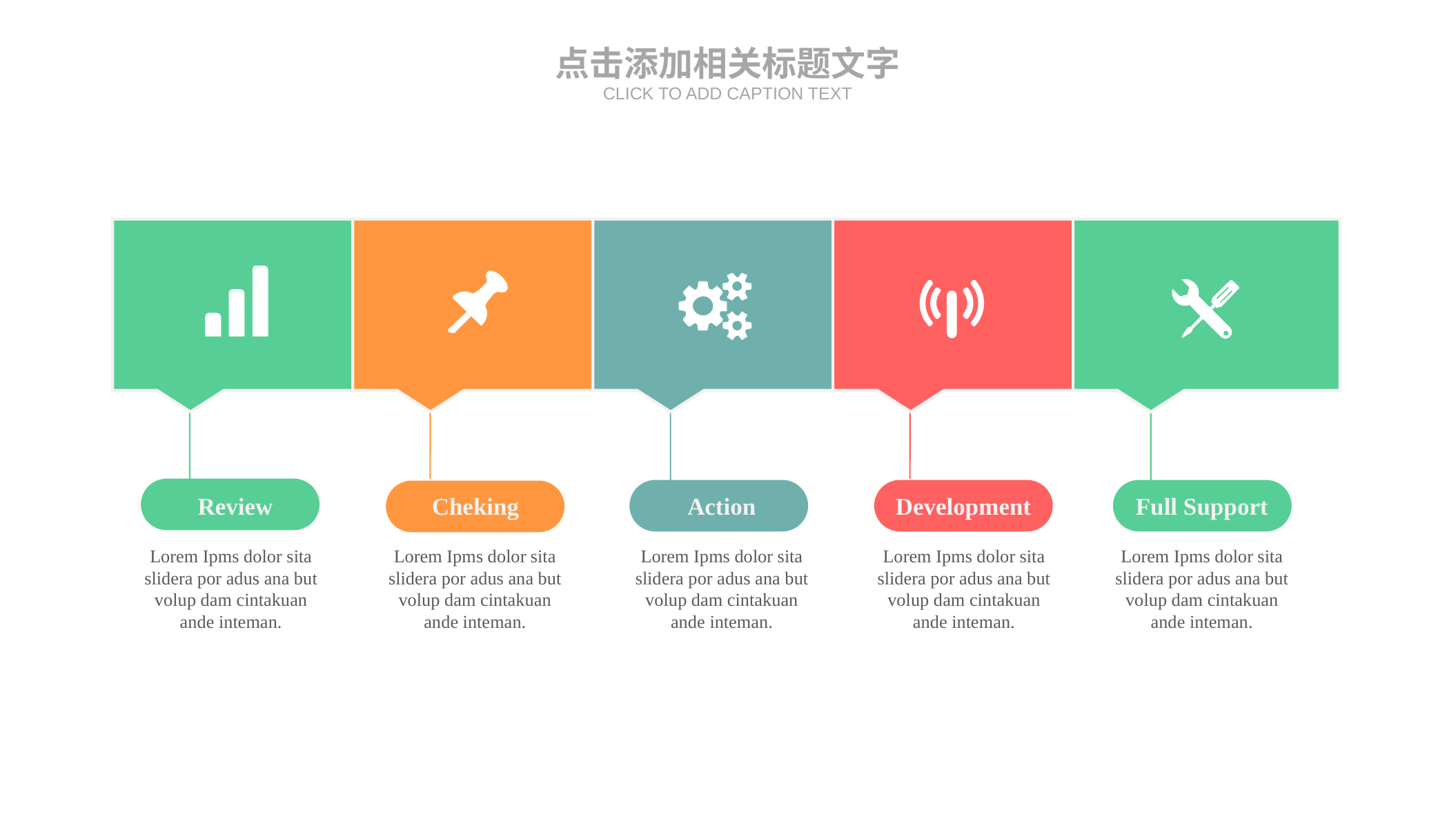

点击添加相关标题文字
CLICK TO ADD CAPTION TEXT

Review

Action

Development

Full Support

Cheking
Lorem Ipms dolor sita slidera por adus ana but volup dam cintakuan
ande inteman.
Lorem Ipms dolor sita slidera por adus ana but volup dam cintakuan
ande inteman.
Lorem Ipms dolor sita slidera por adus ana but volup dam cintakuan
ande inteman.
Lorem Ipms dolor sita slidera por adus ana but volup dam cintakuan
ande inteman.
Lorem Ipms dolor sita slidera por adus ana but volup dam cintakuan
ande inteman.